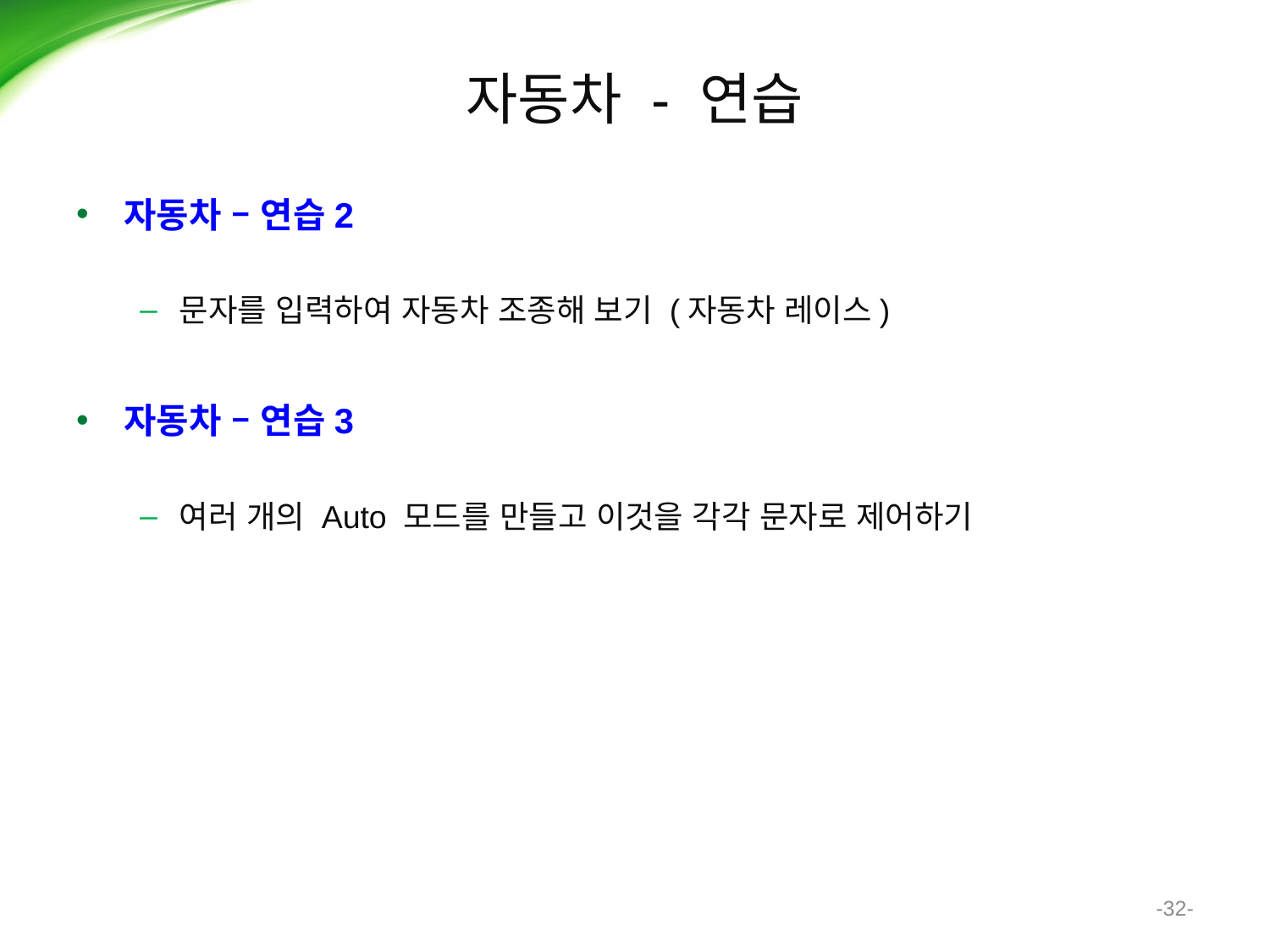

# 자동차 - 연습
자동차 – 연습2

문자를 입력하여 자동차 조종해 보기 (자동차 레이스)

자동차 – 연습3

여러 개의 Auto 모드를 만들고 이것을 각각 문자로 제어하기

-32-